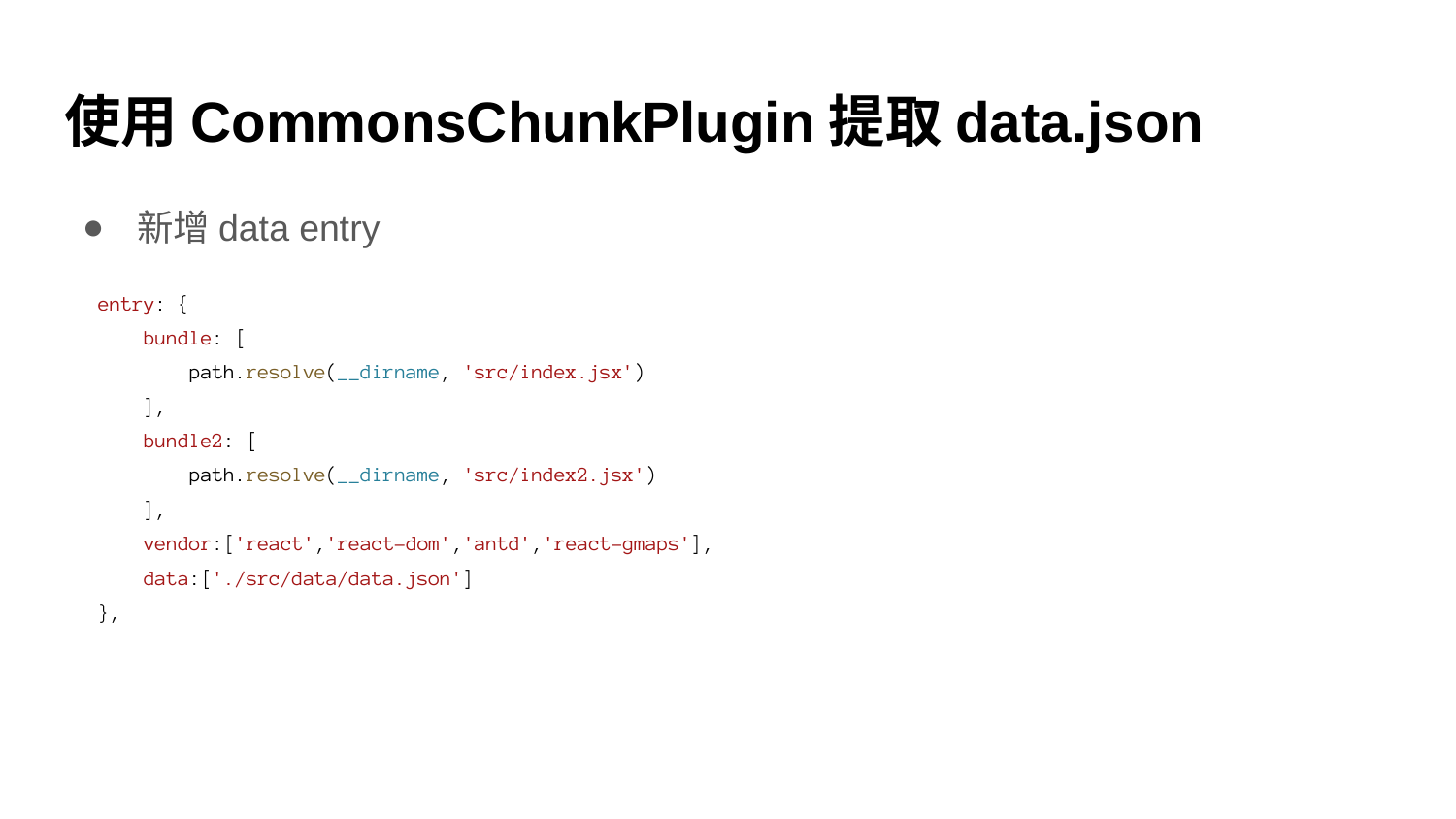

# 使用CommonsChunkPlugin提取data.json
新增data entry
   entry: {
       bundle: [
           path.resolve(__dirname, 'src/index.jsx')
       ],
       bundle2: [
           path.resolve(__dirname, 'src/index2.jsx')
       ],
       vendor:['react','react-dom','antd','react-gmaps'],
       data:['./src/data/data.json']
   },